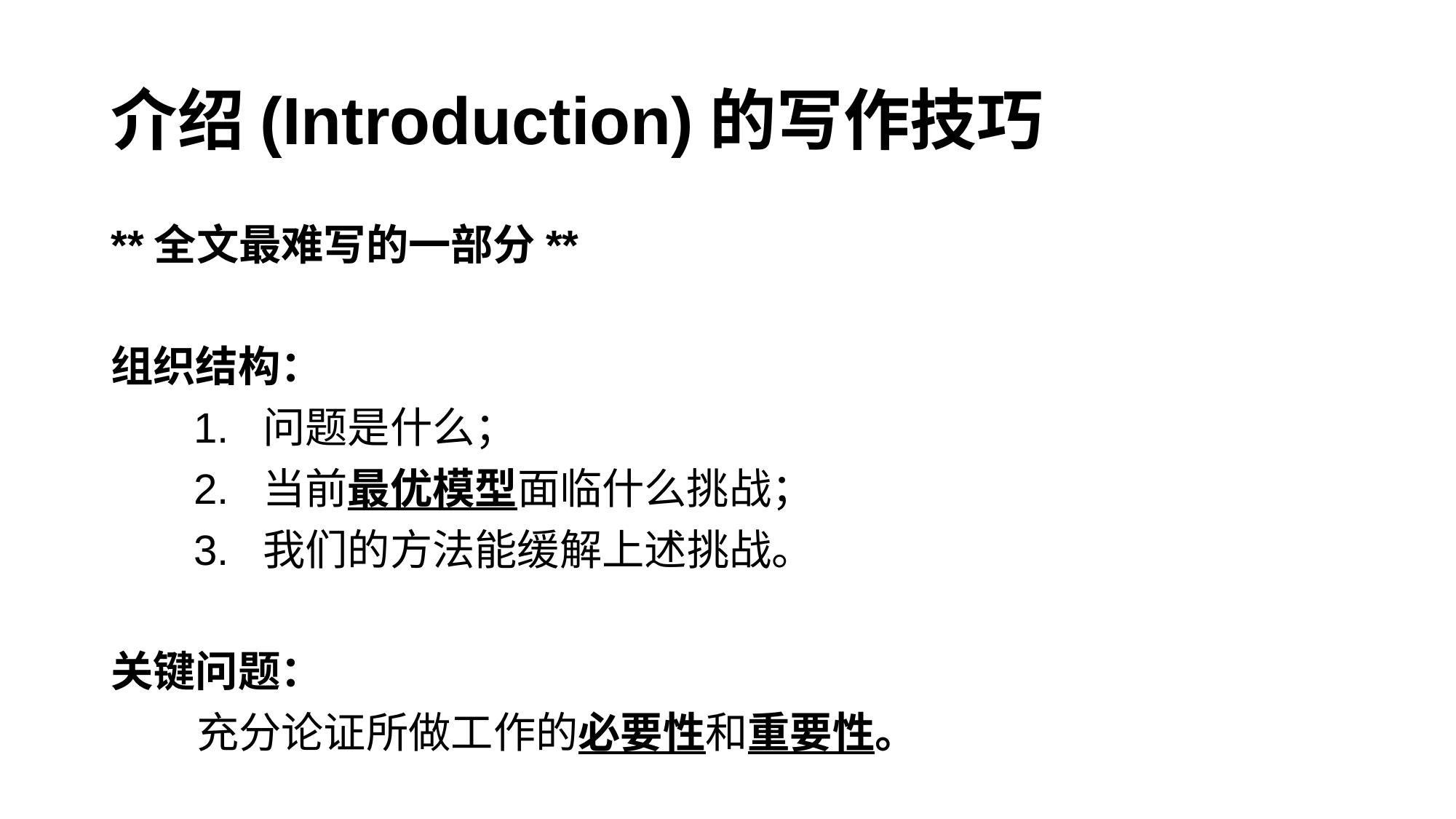

# 介绍(Introduction)的写作技巧
**全文最难写的一部分**

组织结构：
       1.  问题是什么；
       2.  当前最优模型面临什么挑战；
       3.  我们的方法能缓解上述挑战。

关键问题：
        充分论证所做工作的必要性和重要性。